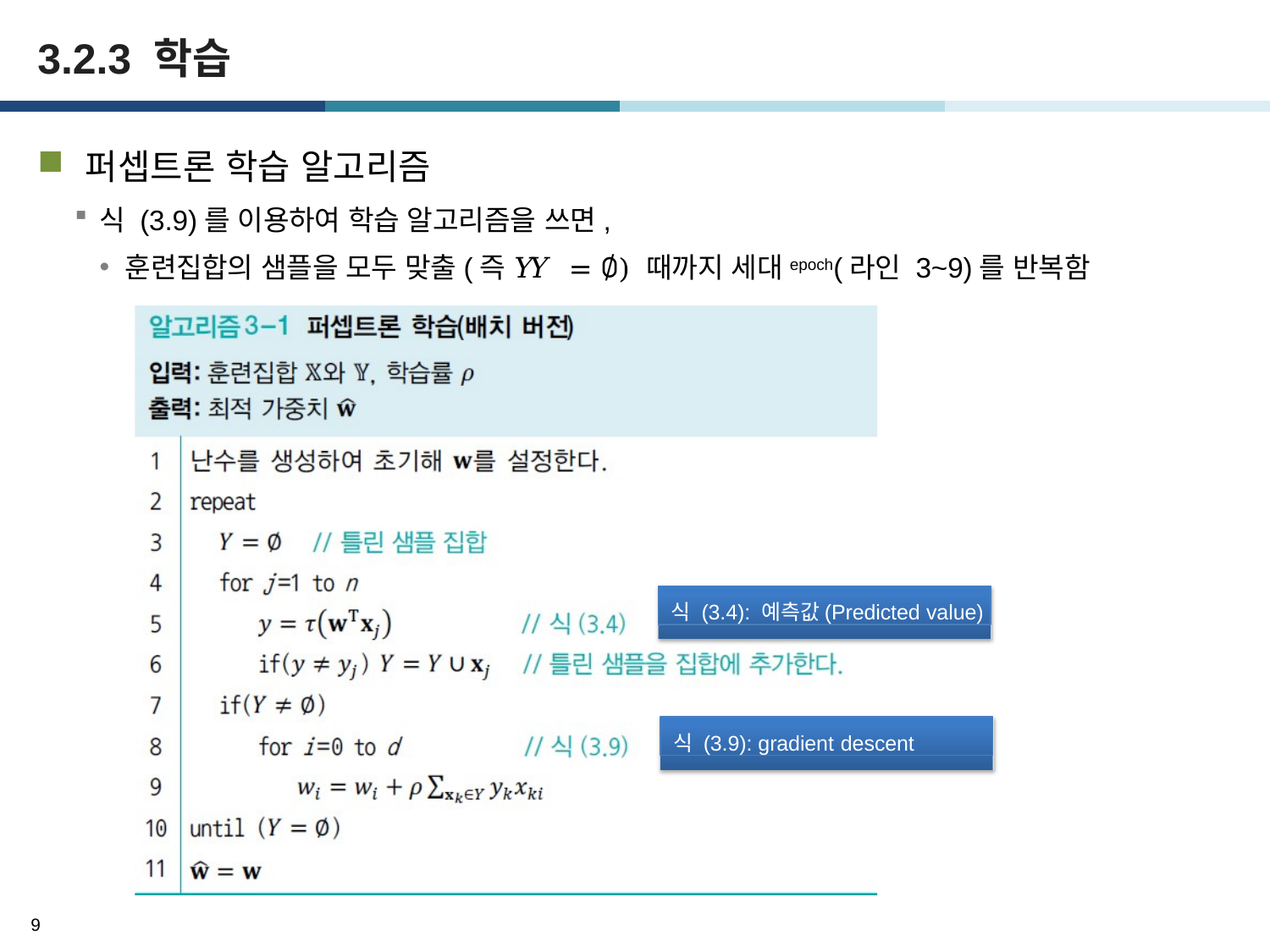

# 3.2.3 학습
퍼셉트론 학습 알고리즘
식 (3.9)를 이용하여 학습 알고리즘을 쓰면,
훈련집합의 샘플을 모두 맞출(즉 𝑌𝑌 = ∅) 때까지 세대epoch(라인 3~9)를 반복함

식 (3.4): 예측값(Predicted value)

식 (3.9): gradient descent
9